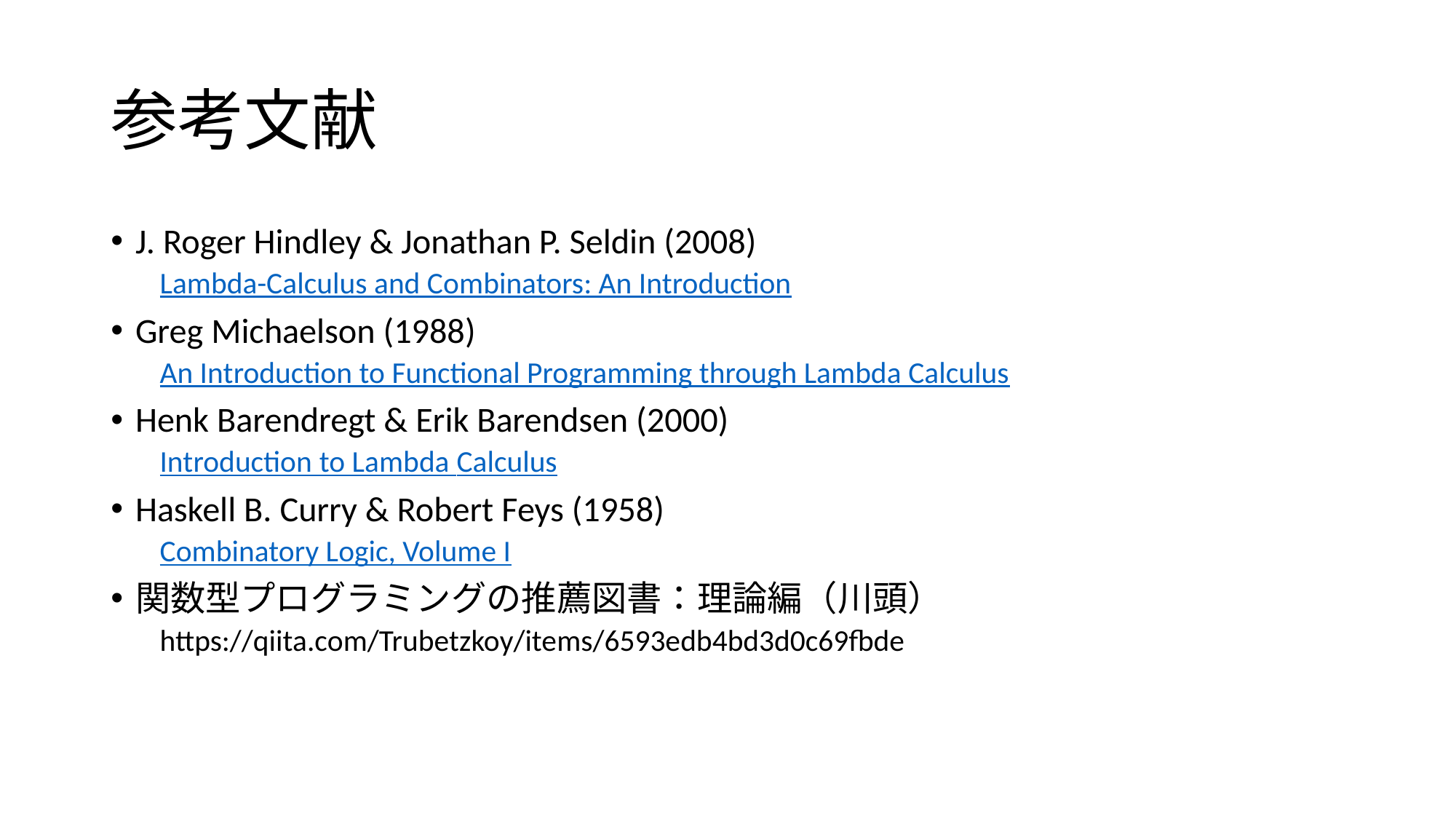

# 参考文献
J. Roger Hindley & Jonathan P. Seldin (2008)
Lambda-Calculus and Combinators: An Introduction
Greg Michaelson (1988)
An Introduction to Functional Programming through Lambda Calculus
Henk Barendregt & Erik Barendsen (2000)
Introduction to Lambda Calculus
Haskell B. Curry & Robert Feys (1958)
Combinatory Logic, Volume I
関数型プログラミングの推薦図書：理論編（川頭）
https://qiita.com/Trubetzkoy/items/6593edb4bd3d0c69fbde